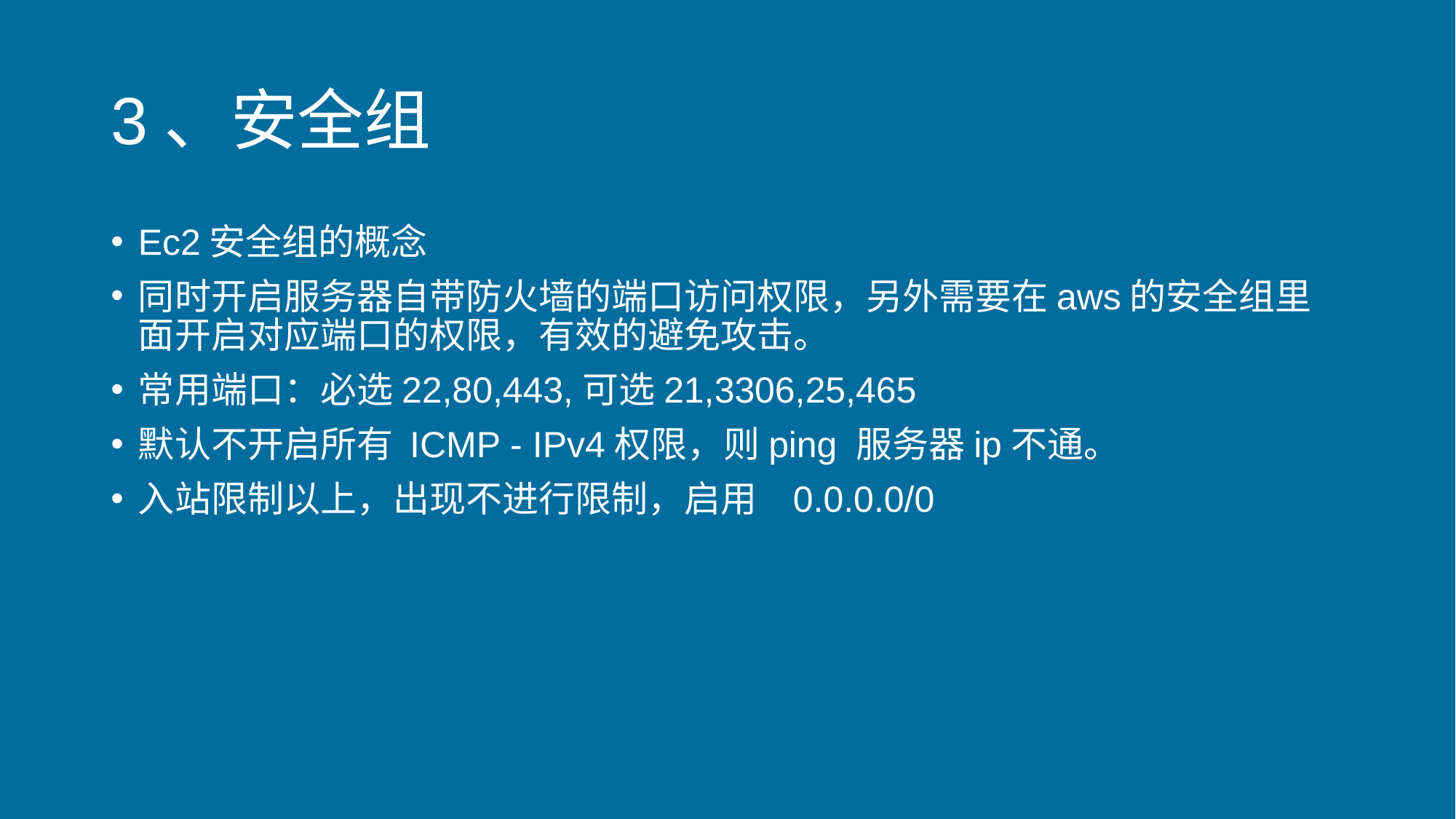

# 3、安全组
Ec2安全组的概念
同时开启服务器自带防火墙的端口访问权限，另外需要在aws的安全组里面开启对应端口的权限，有效的避免攻击。
常用端口：必选22,80,443,可选21,3306,25,465
默认不开启所有 ICMP - IPv4权限，则ping 服务器ip不通。
入站限制以上，出现不进行限制，启用	0.0.0.0/0